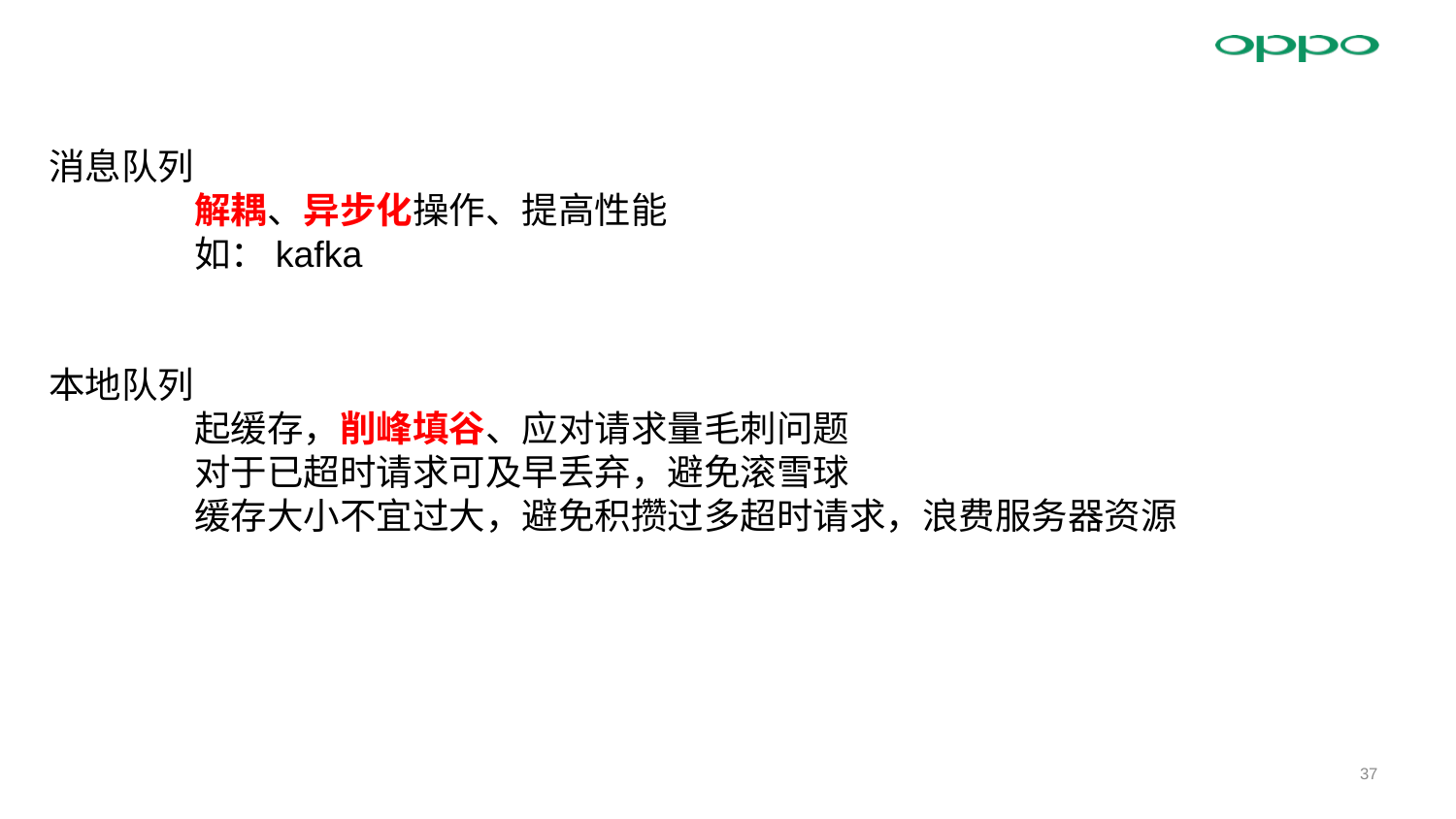

消息队列
	解耦、异步化操作、提高性能
	如：kafka

本地队列
	起缓存，削峰填谷、应对请求量毛刺问题
	对于已超时请求可及早丢弃，避免滚雪球
	缓存大小不宜过大，避免积攒过多超时请求，浪费服务器资源